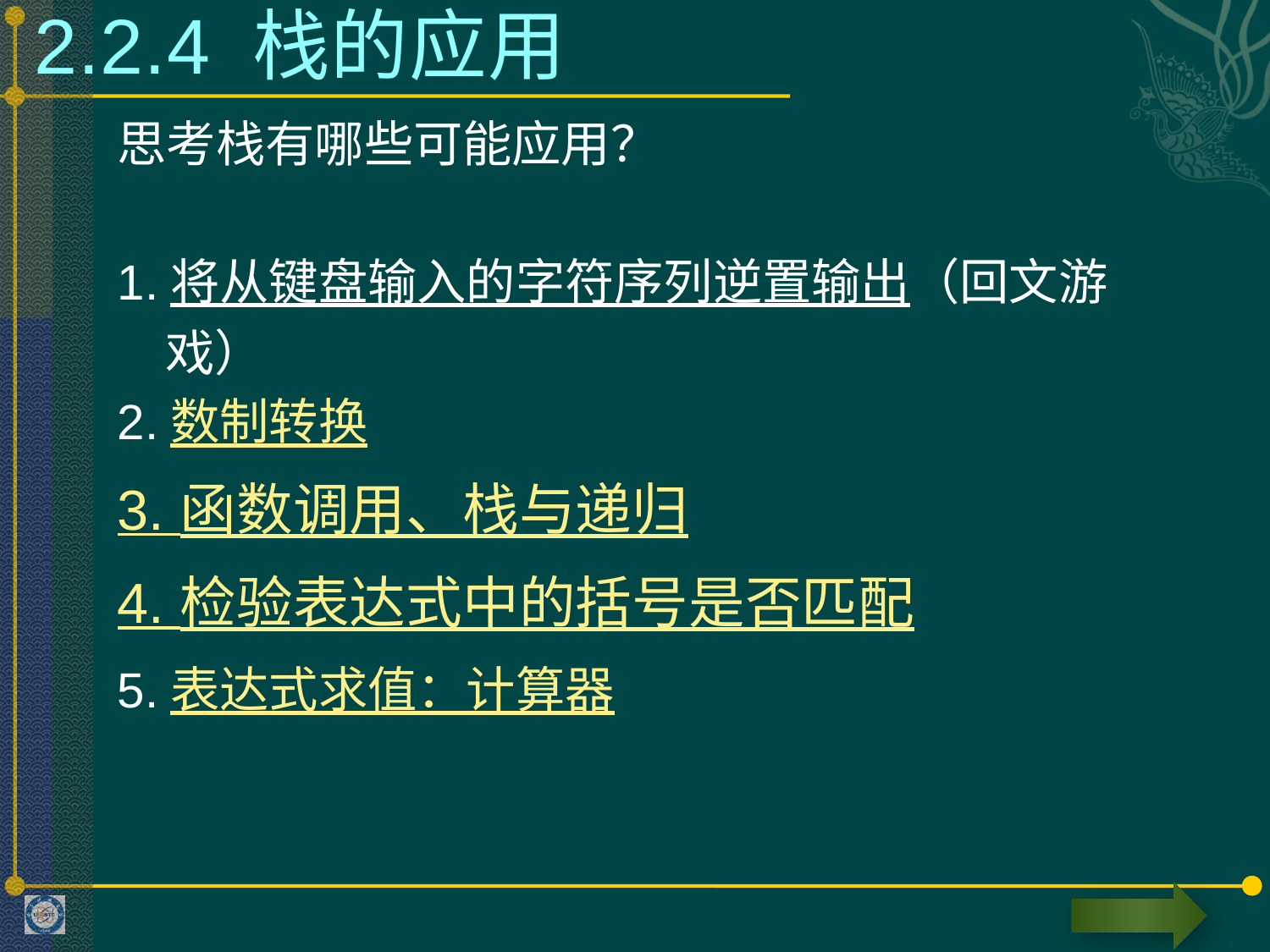

# 2.2.4 栈的应用
思考栈有哪些可能应用？

1.将从键盘输入的字符序列逆置输出（回文游戏）
2.数制转换
3. 函数调用、栈与递归
4. 检验表达式中的括号是否匹配
5.表达式求值：计算器